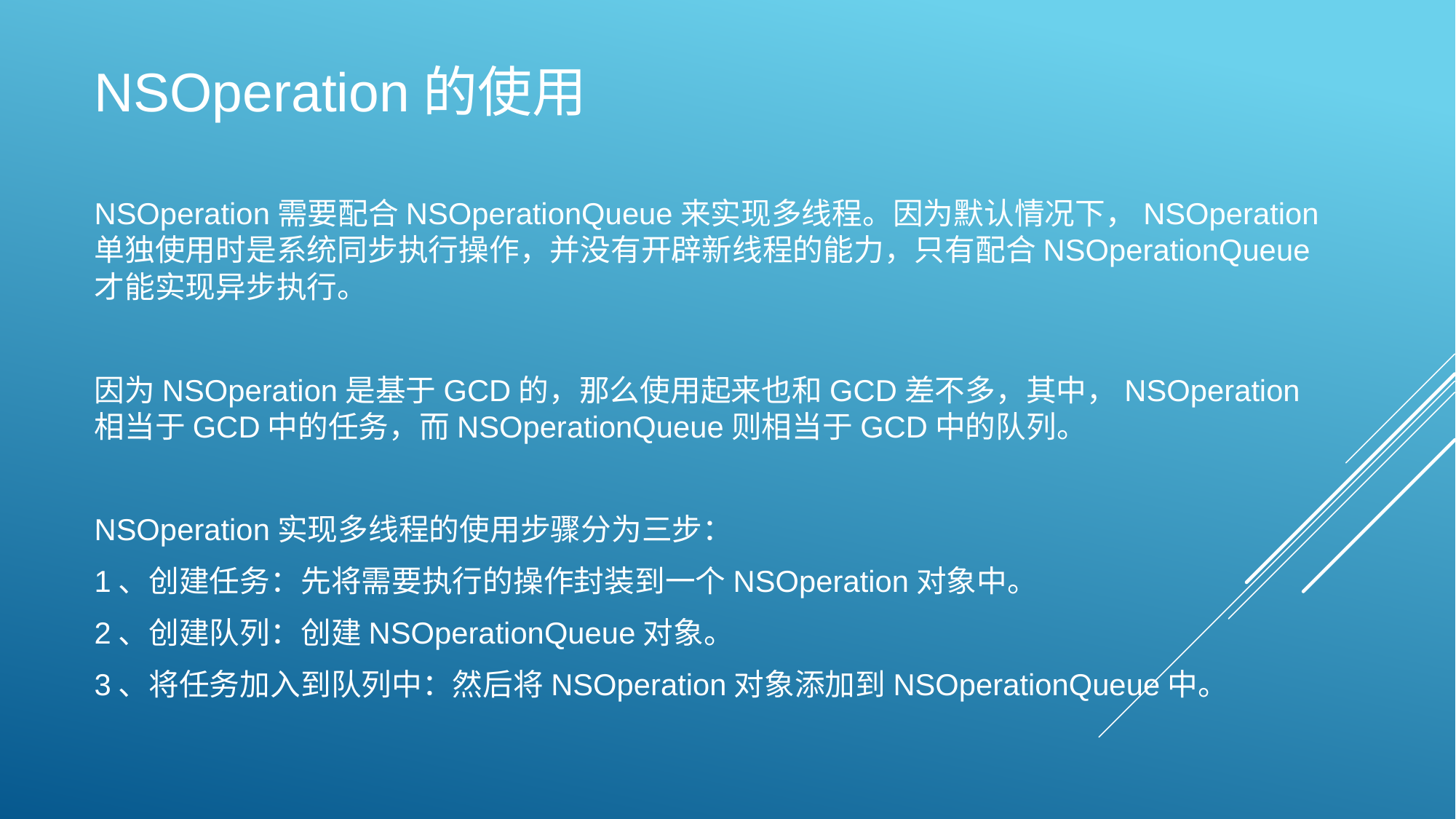

# NSOperation的使用
NSOperation需要配合NSOperationQueue来实现多线程。因为默认情况下，NSOperation单独使用时是系统同步执行操作，并没有开辟新线程的能力，只有配合NSOperationQueue才能实现异步执行。

因为NSOperation是基于GCD的，那么使用起来也和GCD差不多，其中，NSOperation相当于GCD中的任务，而NSOperationQueue则相当于GCD中的队列。

NSOperation实现多线程的使用步骤分为三步：
1、创建任务：先将需要执行的操作封装到一个NSOperation对象中。
2、创建队列：创建NSOperationQueue对象。
3、将任务加入到队列中：然后将NSOperation对象添加到NSOperationQueue中。